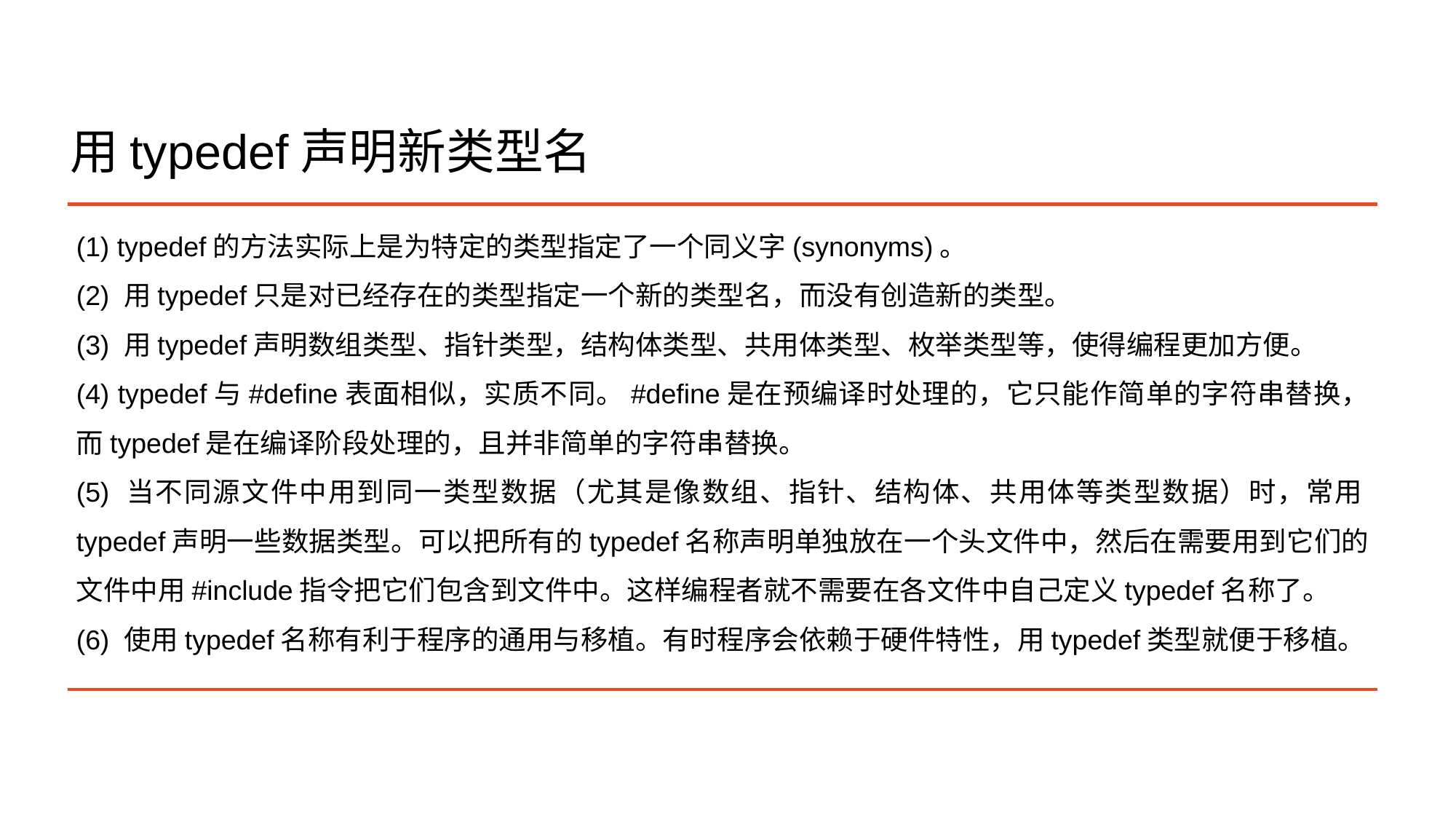

# 用typedef声明新类型名
(1) typedef的方法实际上是为特定的类型指定了一个同义字(synonyms)。
(2) 用typedef只是对已经存在的类型指定一个新的类型名，而没有创造新的类型。
(3) 用typedef声明数组类型、指针类型，结构体类型、共用体类型、枚举类型等，使得编程更加方便。
(4) typedef与#define表面相似，实质不同。#define是在预编译时处理的，它只能作简单的字符串替换，而typedef是在编译阶段处理的，且并非简单的字符串替换。
(5) 当不同源文件中用到同一类型数据（尤其是像数组、指针、结构体、共用体等类型数据）时，常用typedef声明一些数据类型。可以把所有的typedef名称声明单独放在一个头文件中，然后在需要用到它们的文件中用#include指令把它们包含到文件中。这样编程者就不需要在各文件中自己定义typedef名称了。
(6) 使用typedef名称有利于程序的通用与移植。有时程序会依赖于硬件特性，用typedef类型就便于移植。